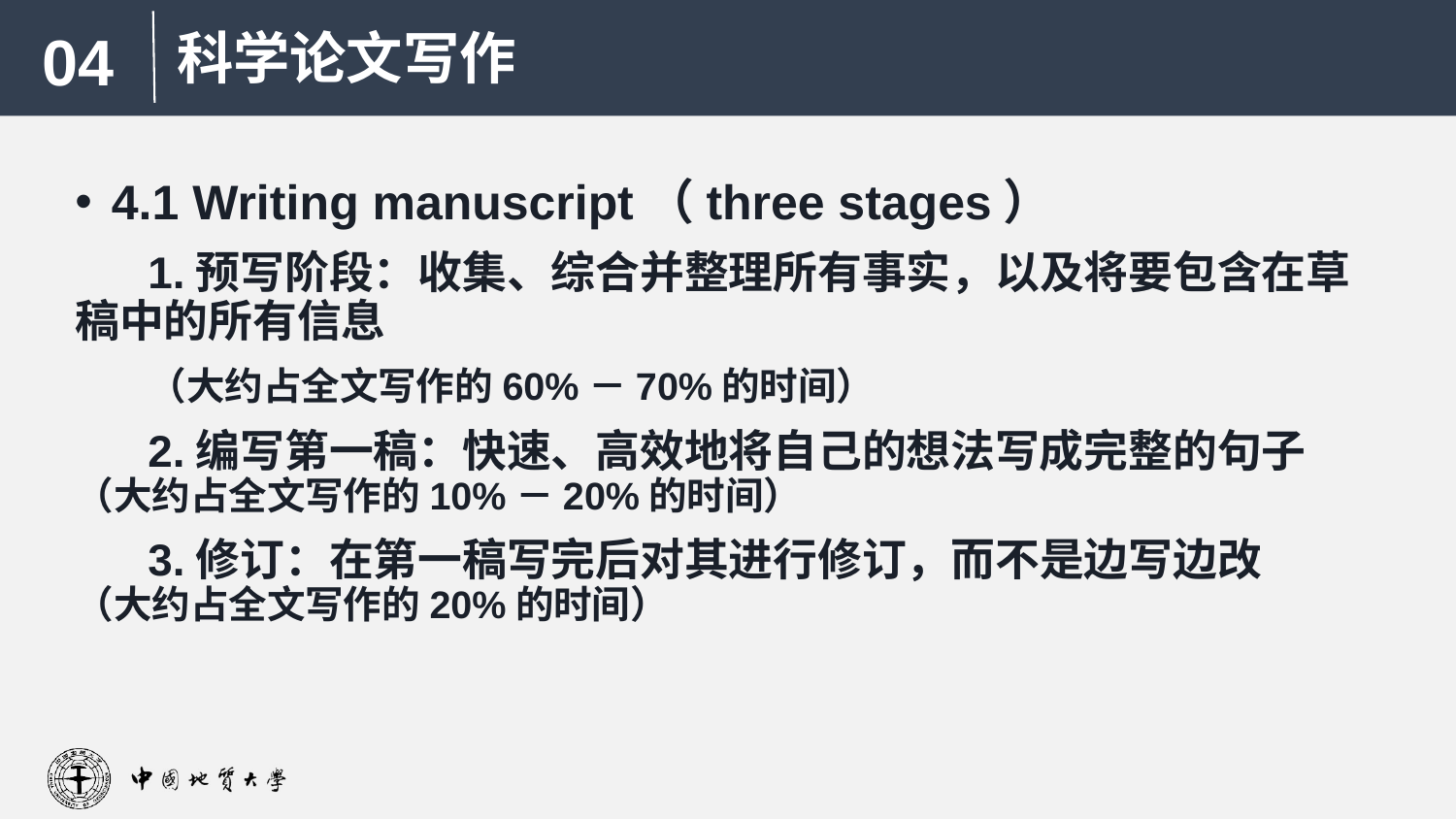

科学论文写作
04
4.1 Writing manuscript（three stages）
1.预写阶段：收集、综合并整理所有事实，以及将要包含在草稿中的所有信息
（大约占全文写作的60%－70%的时间）
2.编写第一稿：快速、高效地将自己的想法写成完整的句子 （大约占全文写作的10%－20%的时间）
3.修订：在第一稿写完后对其进行修订，而不是边写边改      （大约占全文写作的20%的时间）
22